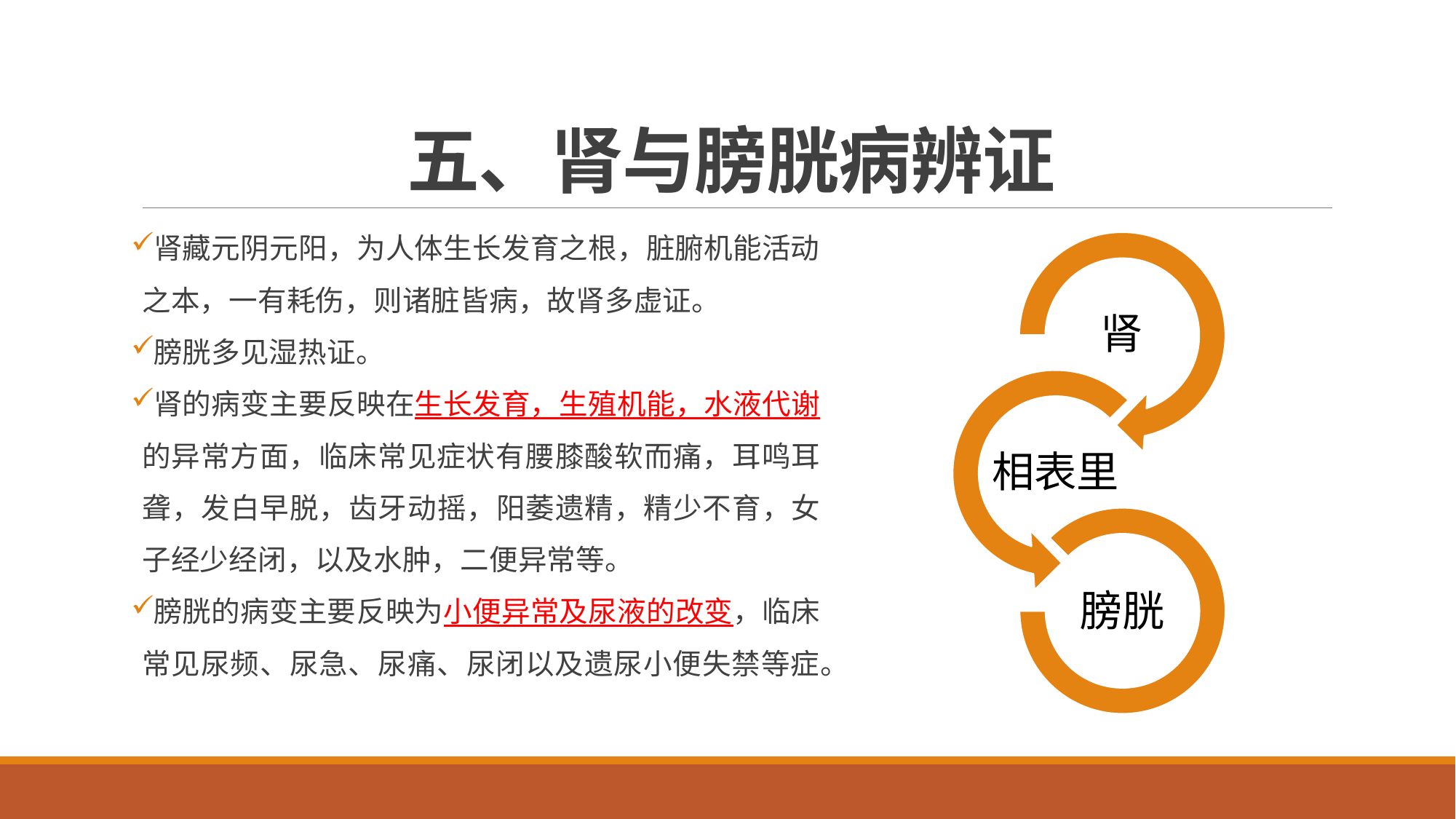

# 五、肾与膀胱病辨证
肾藏元阴元阳，为人体生长发育之根，脏腑机能活动之本，一有耗伤，则诸脏皆病，故肾多虚证。
膀胱多见湿热证。
肾的病变主要反映在生长发育，生殖机能，水液代谢的异常方面，临床常见症状有腰膝酸软而痛，耳鸣耳聋，发白早脱，齿牙动摇，阳萎遗精，精少不育，女子经少经闭，以及水肿，二便异常等。
膀胱的病变主要反映为小便异常及尿液的改变，临床常见尿频、尿急、尿痛、尿闭以及遗尿小便失禁等症。

肾
相表里
膀胱